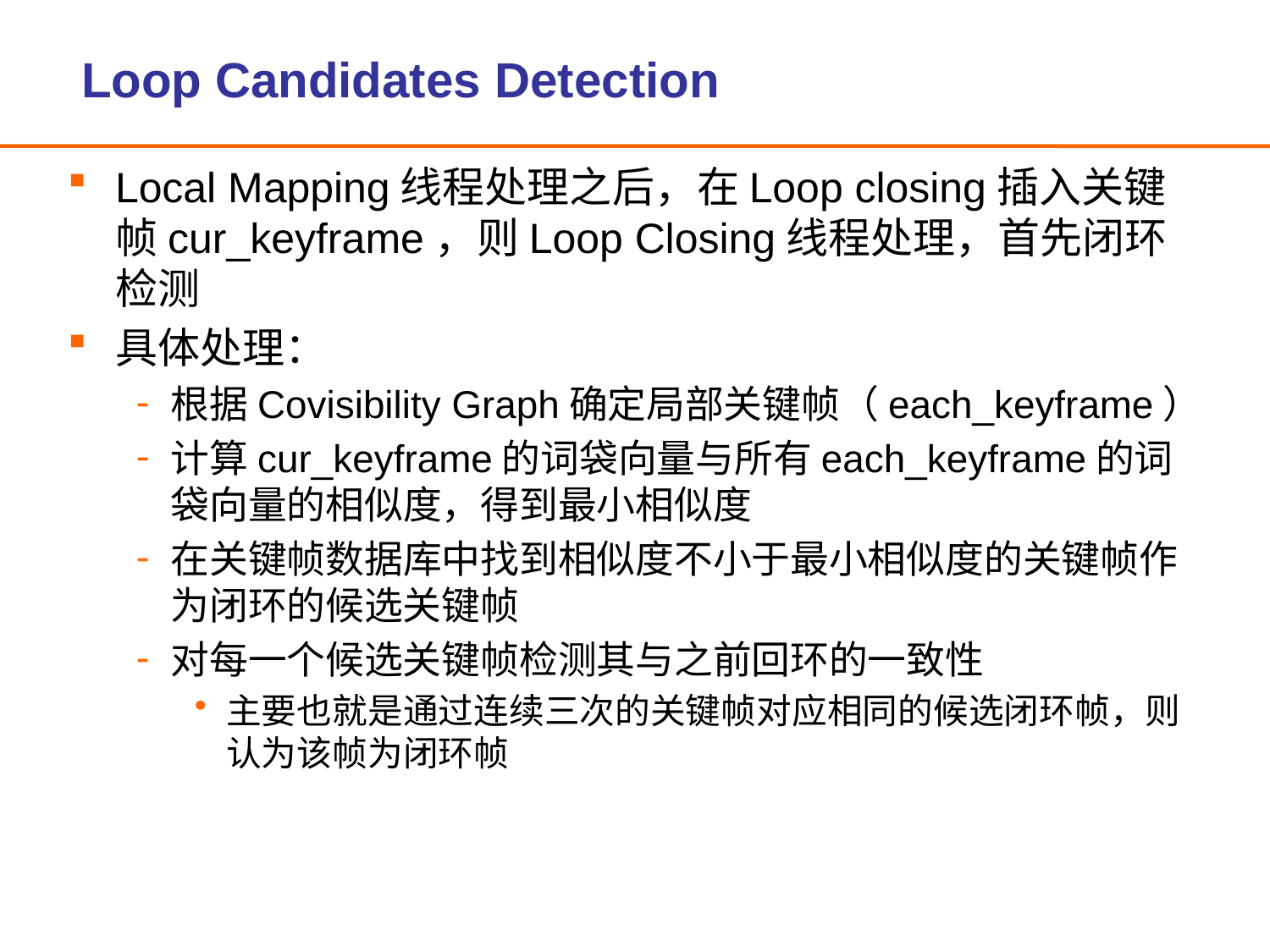

# Loop Candidates Detection
Local Mapping线程处理之后，在Loop closing插入关键帧cur_keyframe，则Loop Closing线程处理，首先闭环检测
具体处理：
根据Covisibility Graph确定局部关键帧（each_keyframe）
计算cur_keyframe的词袋向量与所有each_keyframe的词袋向量的相似度，得到最小相似度
在关键帧数据库中找到相似度不小于最小相似度的关键帧作为闭环的候选关键帧
对每一个候选关键帧检测其与之前回环的一致性
主要也就是通过连续三次的关键帧对应相同的候选闭环帧，则认为该帧为闭环帧